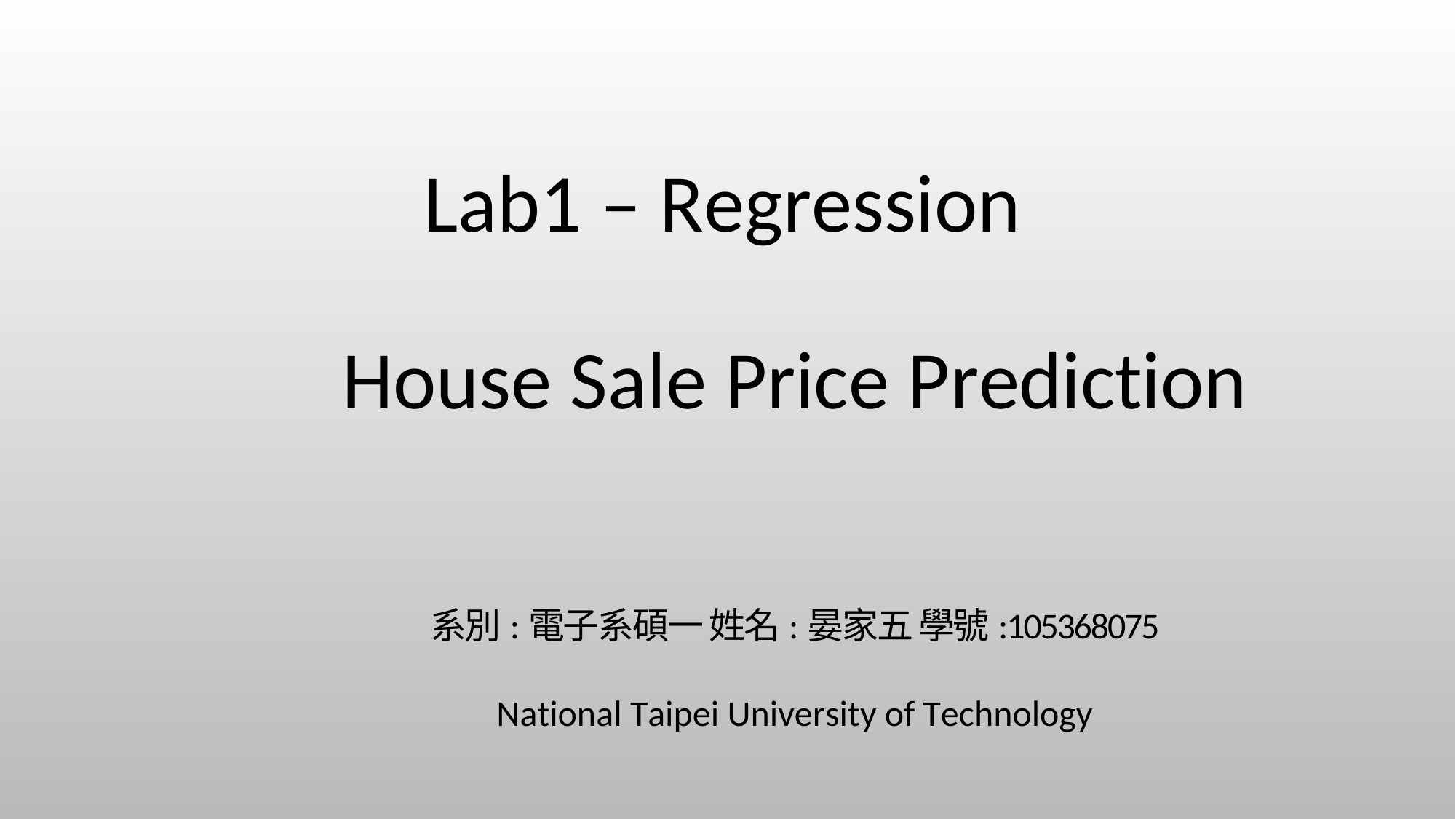

Lab1 – Regression
House Sale Price Prediction

系別:電子系碩一 姓名:晏家五 學號:105368075

National Taipei University of Technology